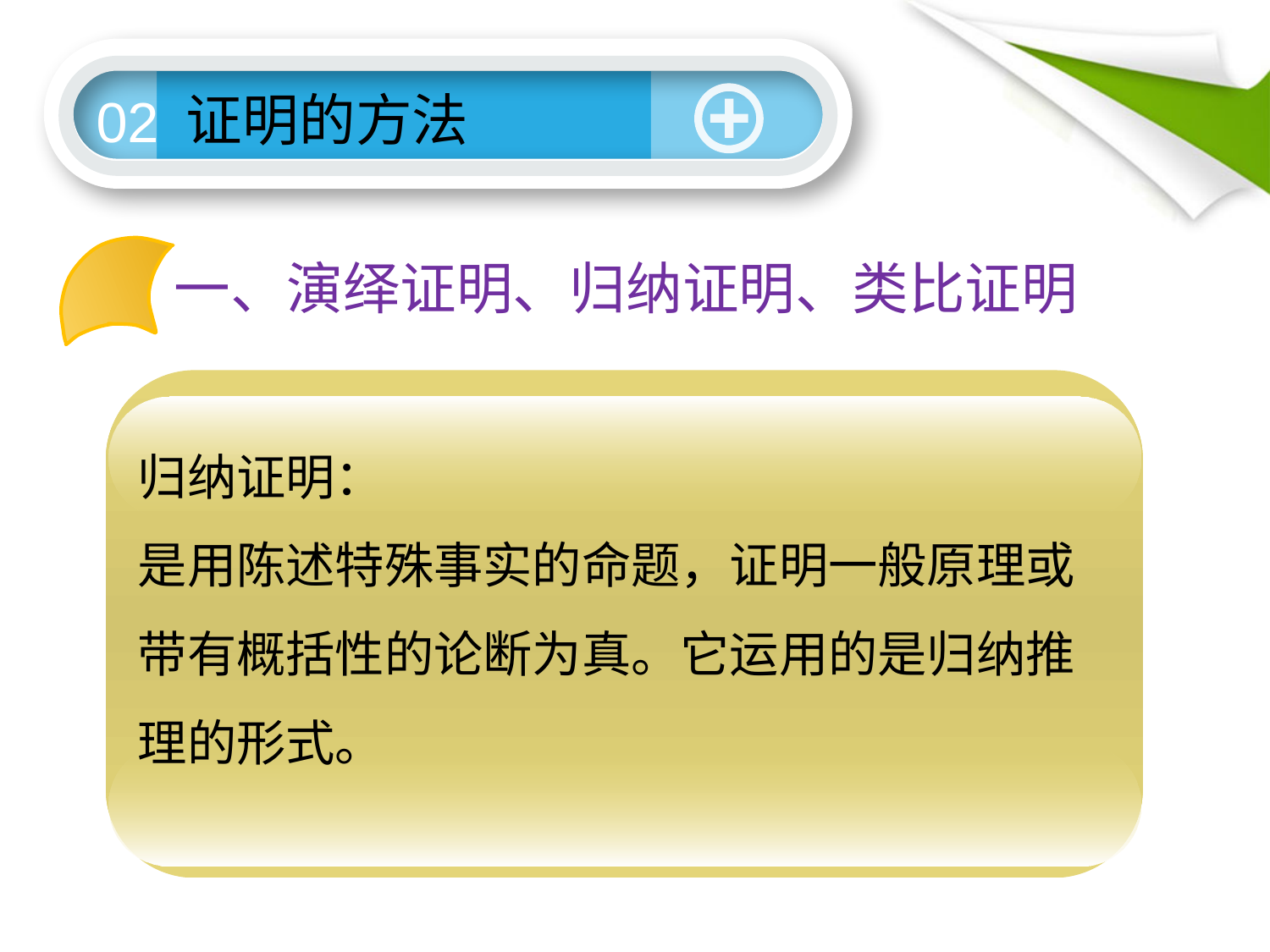

证明的方法
02

一、演绎证明、归纳证明、类比证明

A  —  B
B  —  A

归纳证明：
是用陈述特殊事实的命题，证明一般原理或带有概括性的论断为真。它运用的是归纳推理的形式。